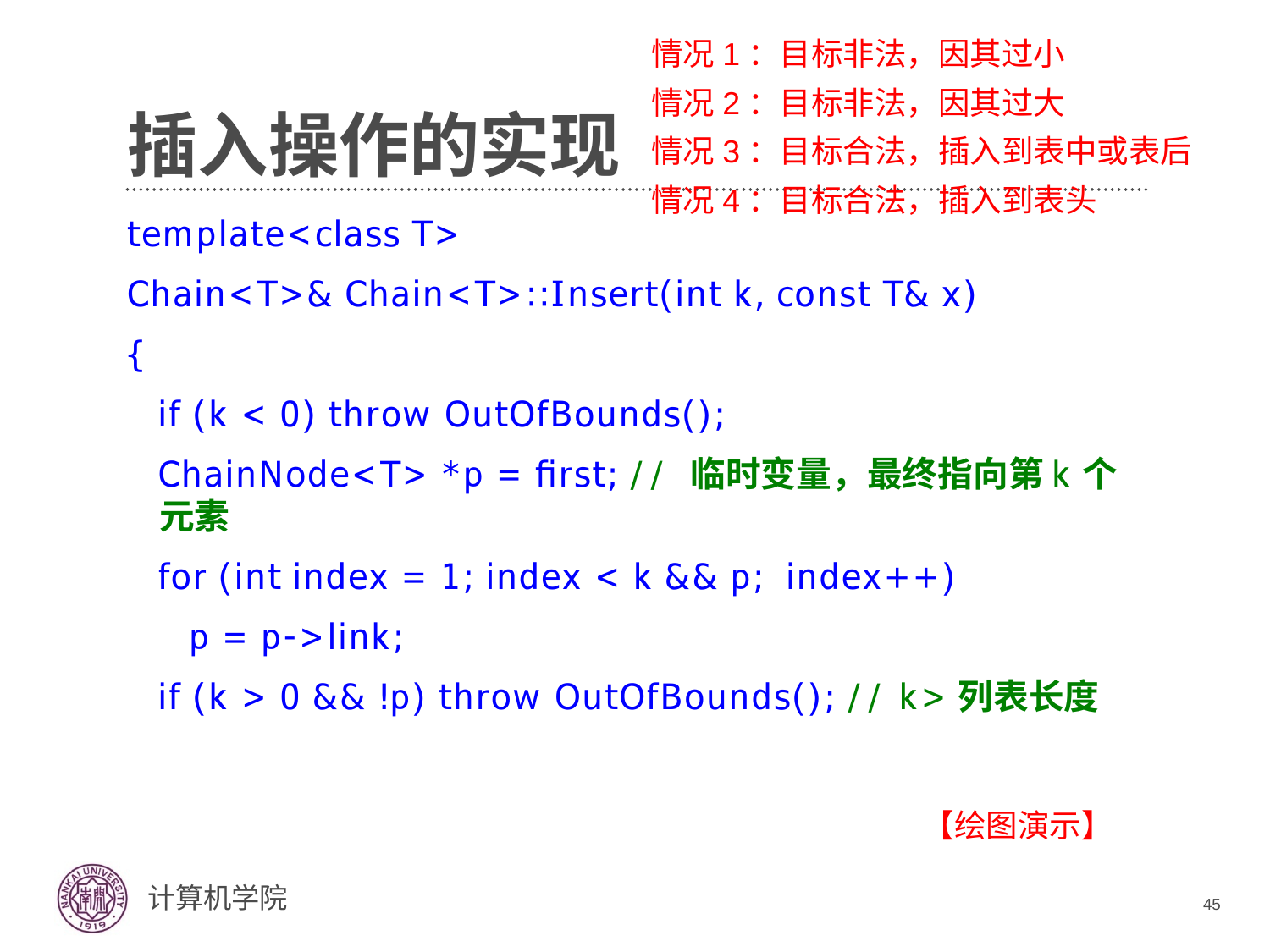

情况1：目标非法，因其过小
情况2：目标非法，因其过大
情况3：目标合法，插入到表中或表后
情况4：目标合法，插入到表头
# 插入操作的实现
template<class T>
Chain<T>& Chain<T>::Insert(int k, const T& x)
{
   if (k < 0) throw OutOfBounds();
   ChainNode<T> *p = first; // 临时变量，最终指向第k个元素
   for (int index = 1; index < k && p;  index++)
      p = p->link;
   if (k > 0 && !p) throw OutOfBounds(); // k>列表长度
【绘图演示】
45